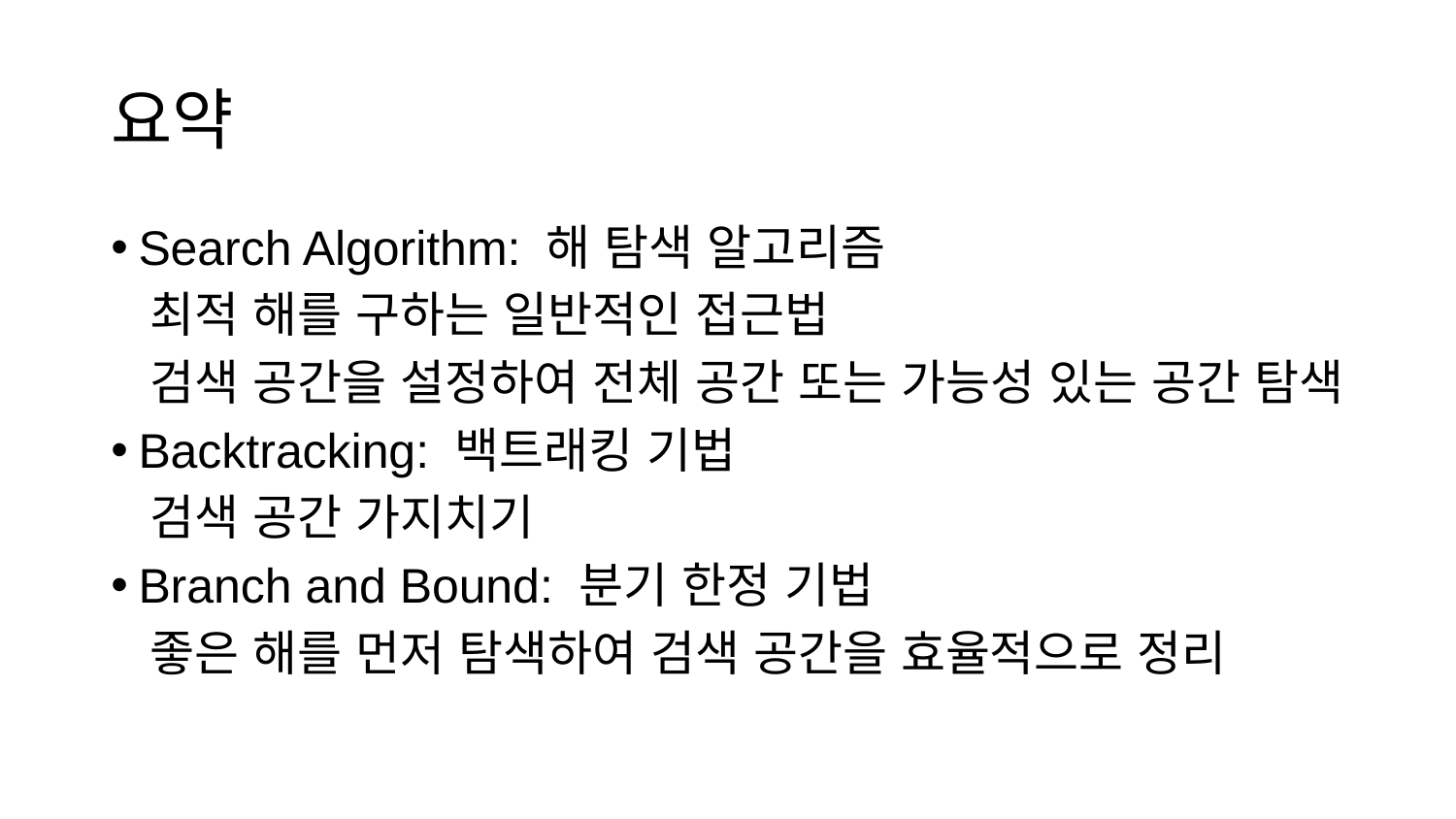

# 요약
Search Algorithm: 해 탐색 알고리즘
  최적 해를 구하는 일반적인 접근법
  검색 공간을 설정하여 전체 공간 또는 가능성 있는 공간 탐색
Backtracking: 백트래킹 기법
  검색 공간 가지치기
Branch and Bound: 분기 한정 기법
  좋은 해를 먼저 탐색하여 검색 공간을 효율적으로 정리